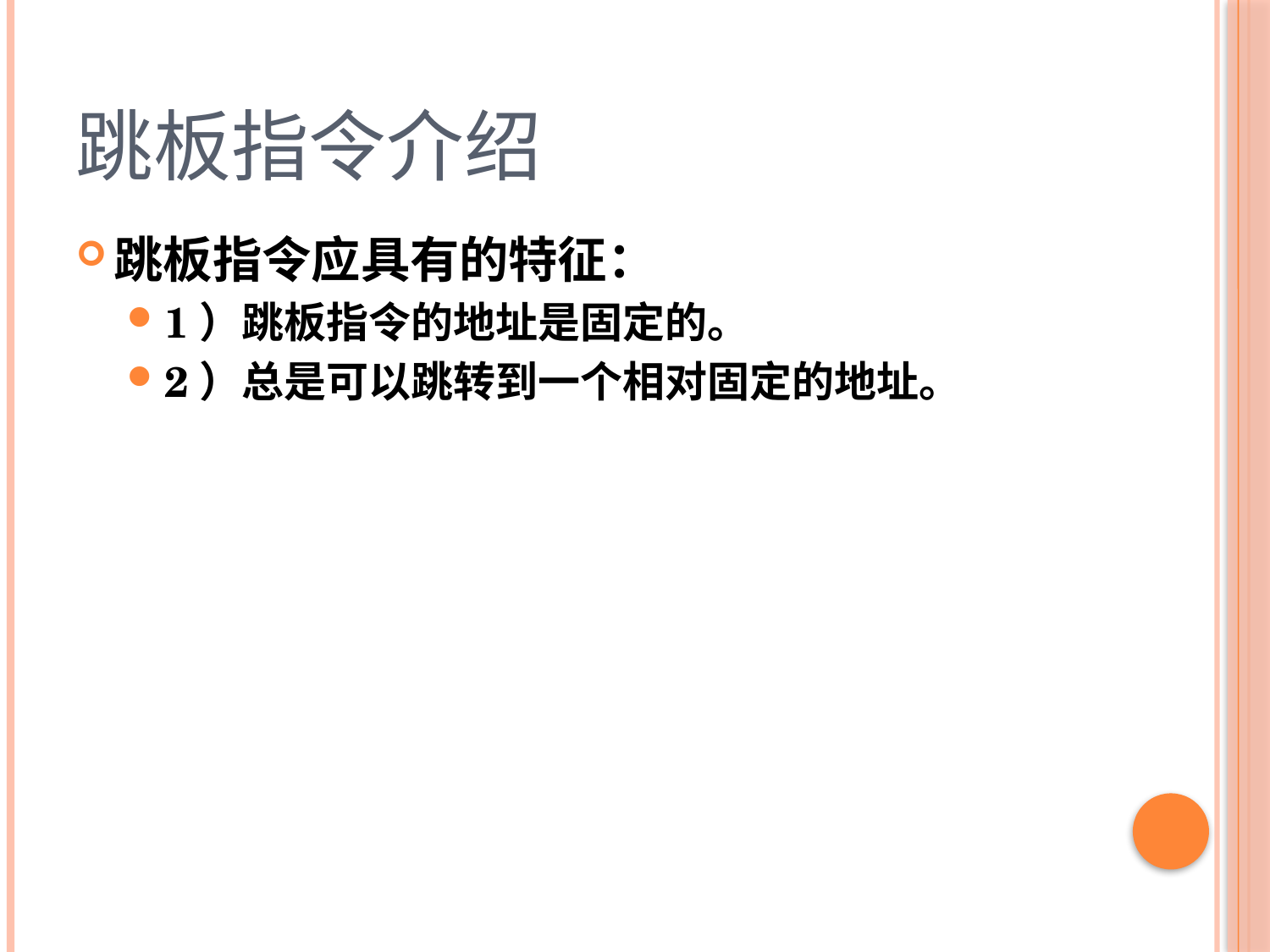

# 跳板指令介绍
跳板指令应具有的特征：
1）跳板指令的地址是固定的。
2）总是可以跳转到一个相对固定的地址。